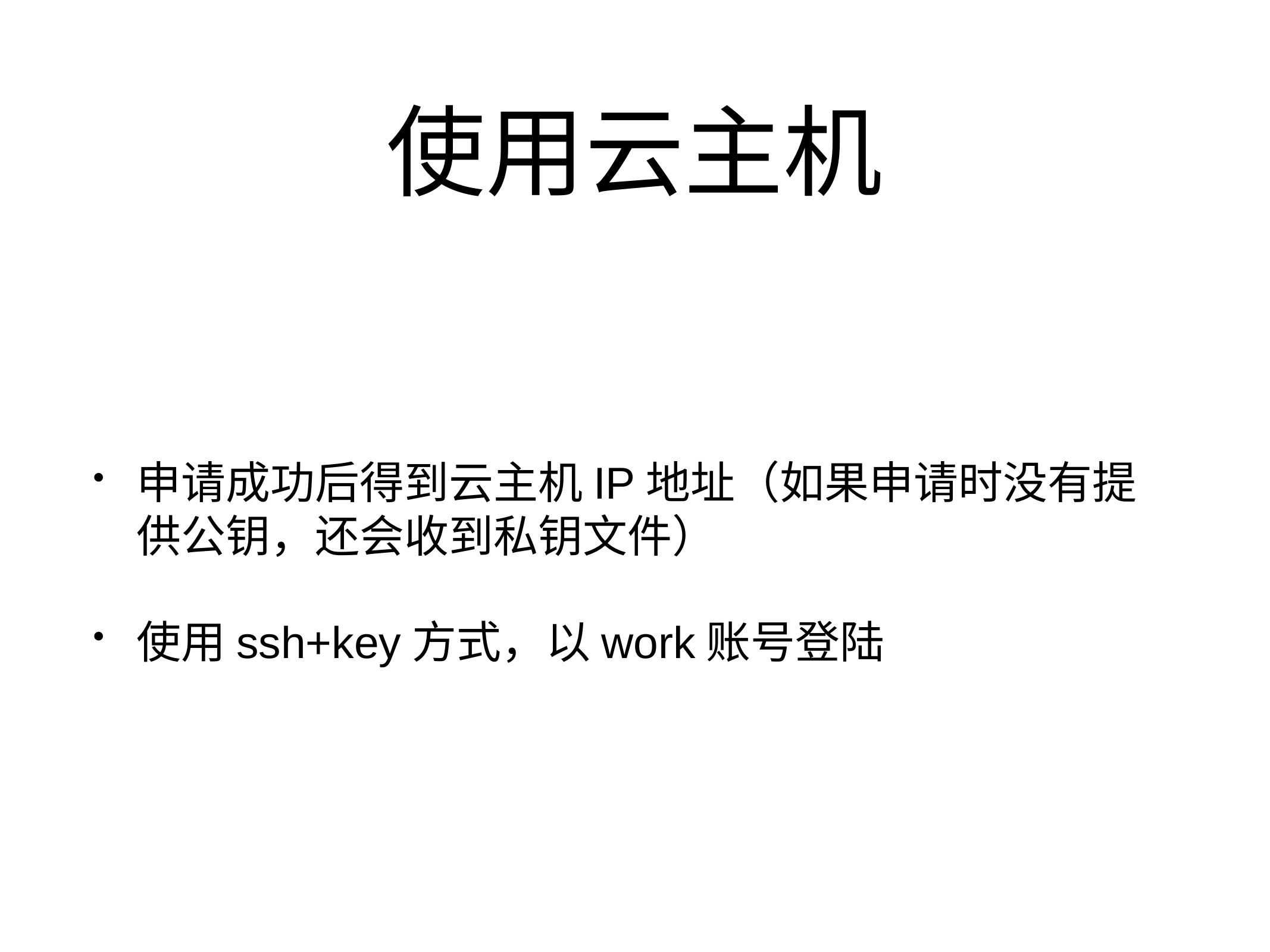

# 使用云主机
申请成功后得到云主机IP地址（如果申请时没有提供公钥，还会收到私钥文件）
使用ssh+key方式，以work账号登陆